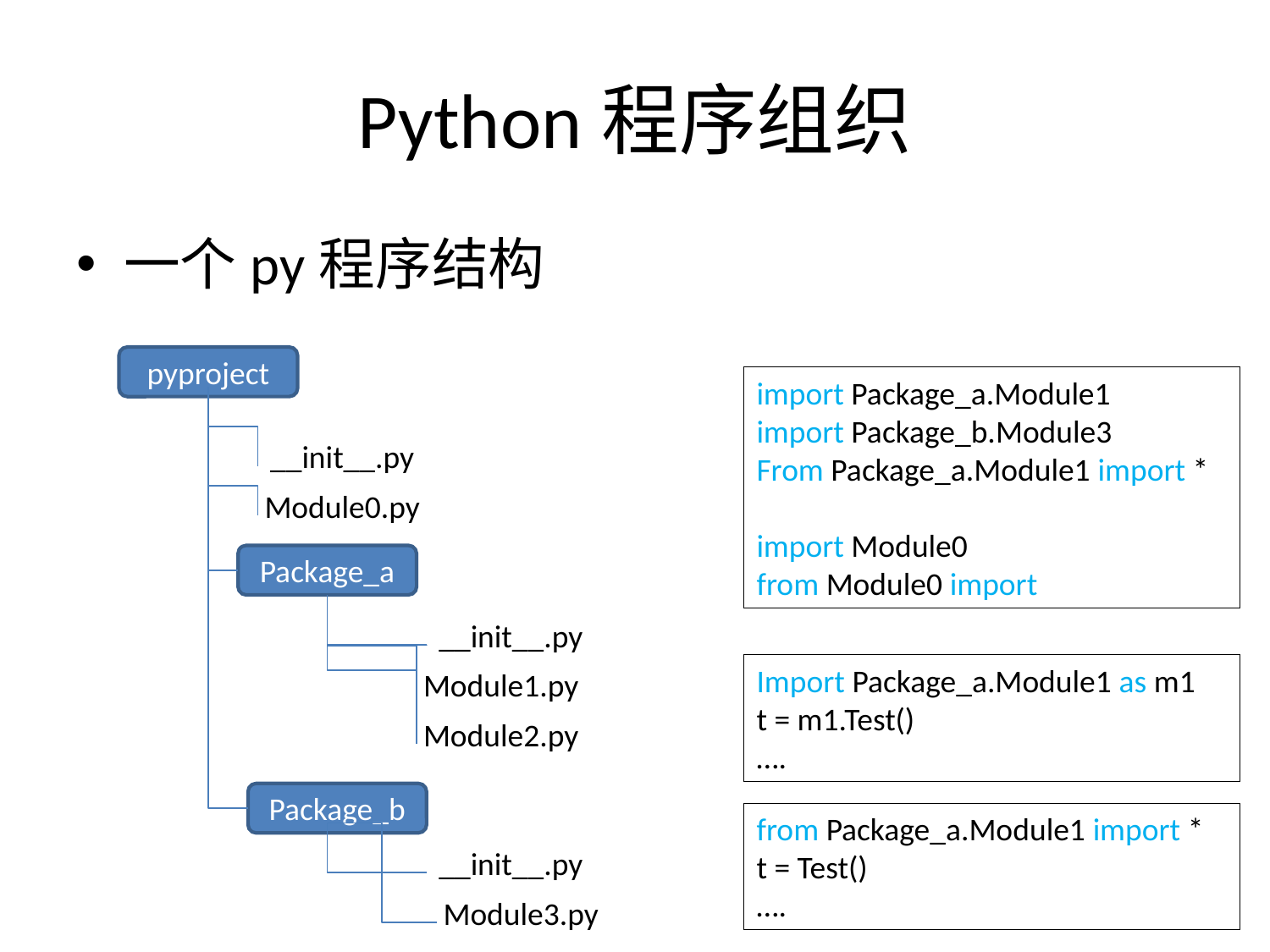

# Python程序组织
一个py程序结构
pyproject
import Package_a.Module1
import Package_b.Module3
From Package_a.Module1 import *

import Module0
from Module0 import
__init__.py
Module0.py
Package_a
__init__.py
Import Package_a.Module1 as m1
t = m1.Test()
….
Module1.py
Module2.py
Package_b
from Package_a.Module1 import *
t = Test()
….
__init__.py
Module3.py